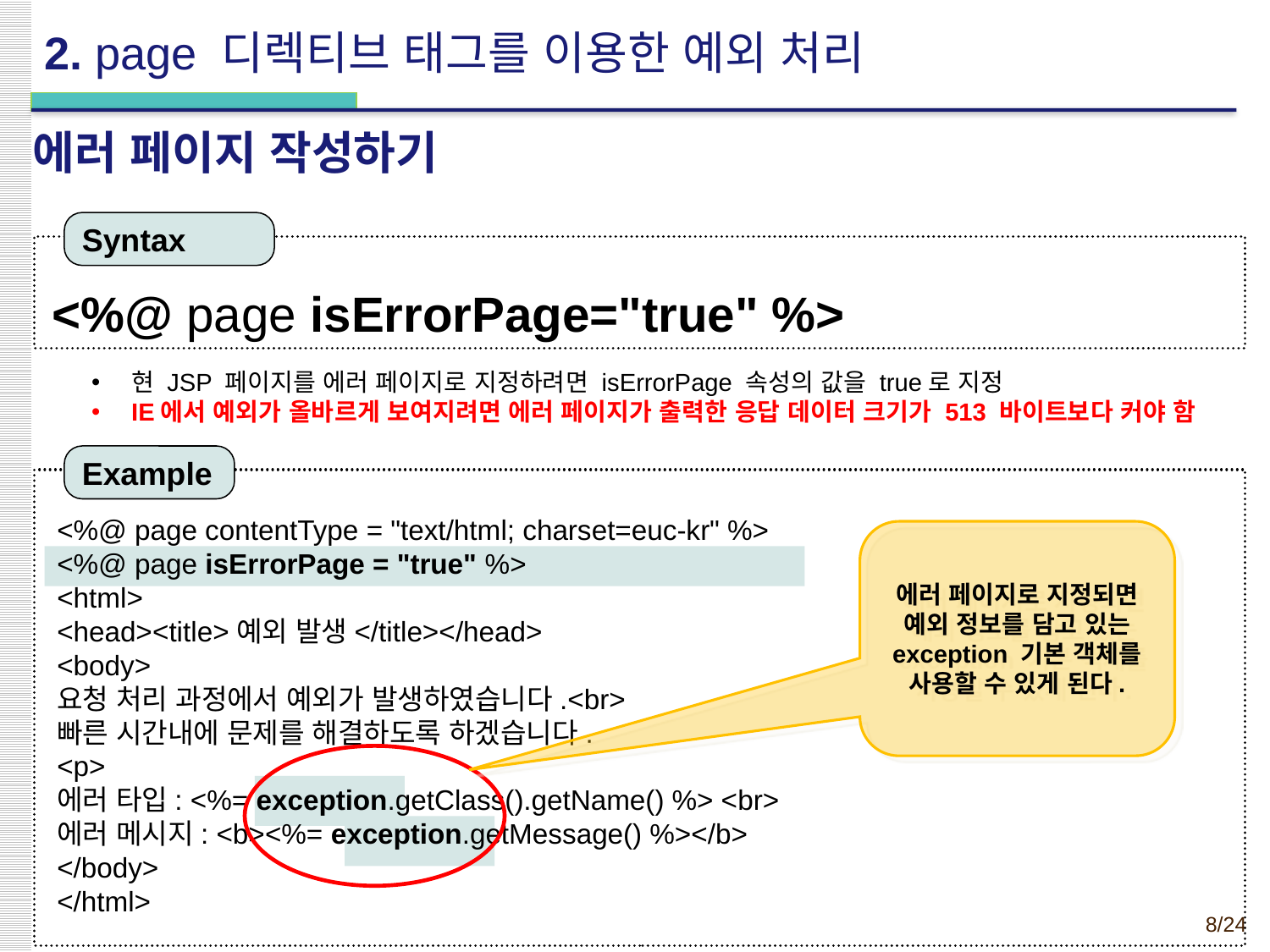

# 2. page 디렉티브 태그를 이용한 예외 처리
에러 페이지 작성하기
Syntax

<%@ page isErrorPage="true" %>
현 JSP 페이지를 에러 페이지로 지정하려면 isErrorPage 속성의 값을 true로 지정
IE에서 예외가 올바르게 보여지려면 에러 페이지가 출력한 응답 데이터 크기가 513 바이트보다 커야 함

Example

<%@ page contentType = "text/html; charset=euc-kr" %>
<%@ page isErrorPage = "true" %>
<html>
<head><title>예외 발생</title></head>
<body>
요청 처리 과정에서 예외가 발생하였습니다.<br>
빠른 시간내에 문제를 해결하도록 하겠습니다.
<p>
에러 타입: <%= exception.getClass().getName() %> <br>
에러 메시지: <b><%= exception.getMessage() %></b>
</body>
</html>
에러 페이지로 지정되면
예외 정보를 담고 있는
exception 기본 객체를
사용할 수 있게 된다.